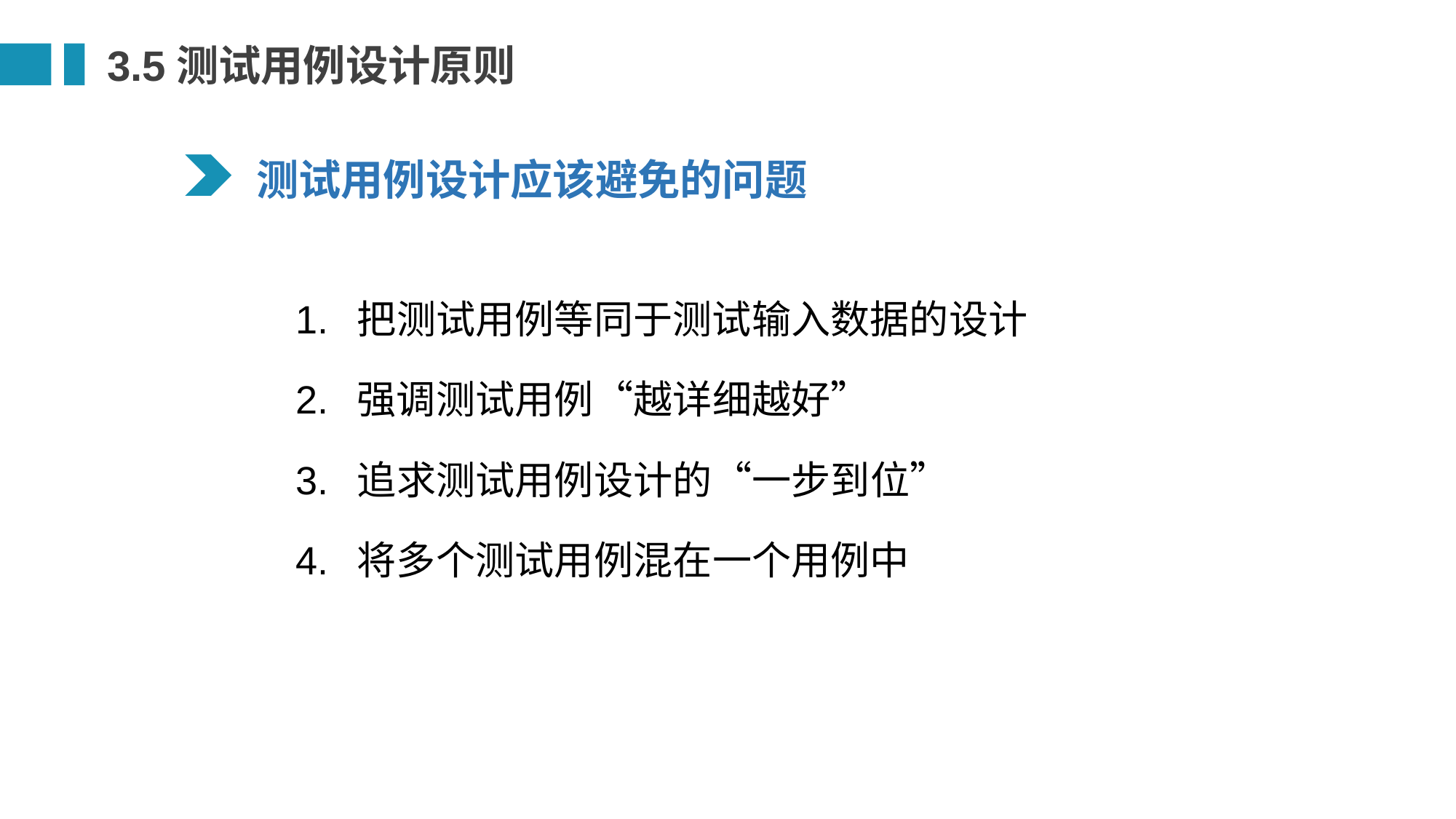

3.5测试用例设计原则

测试用例设计应该避免的问题
把测试用例等同于测试输入数据的设计
强调测试用例“越详细越好”
追求测试用例设计的“一步到位”
将多个测试用例混在一个用例中
95